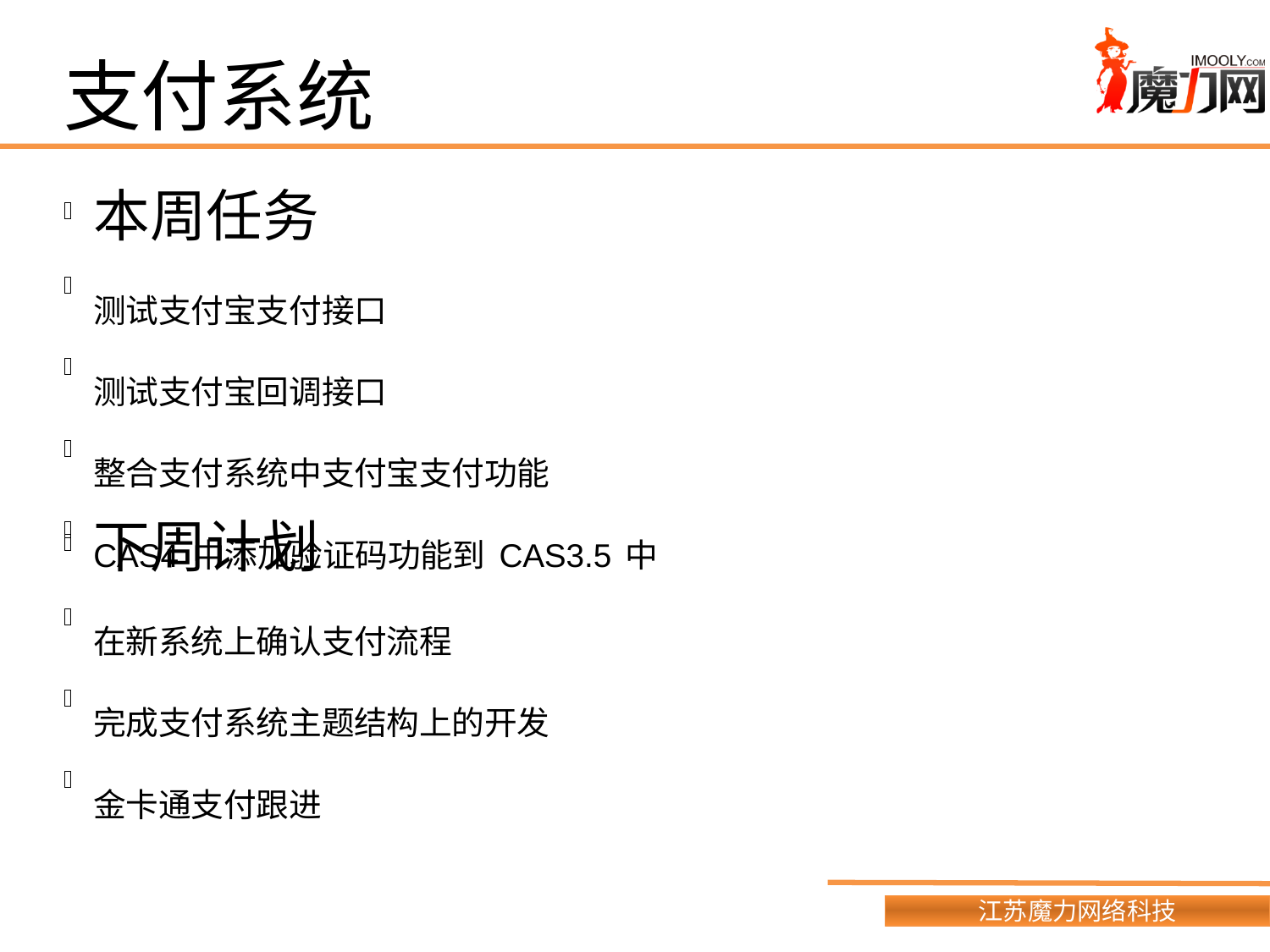

支付系统

本周任务
测试支付宝支付接口
测试支付宝回调接口
整合支付系统中支付宝支付功能
CAS4中添加验证码功能到CAS3.5中

下周计划
在新系统上确认支付流程
完成支付系统主题结构上的开发
金卡通支付跟进